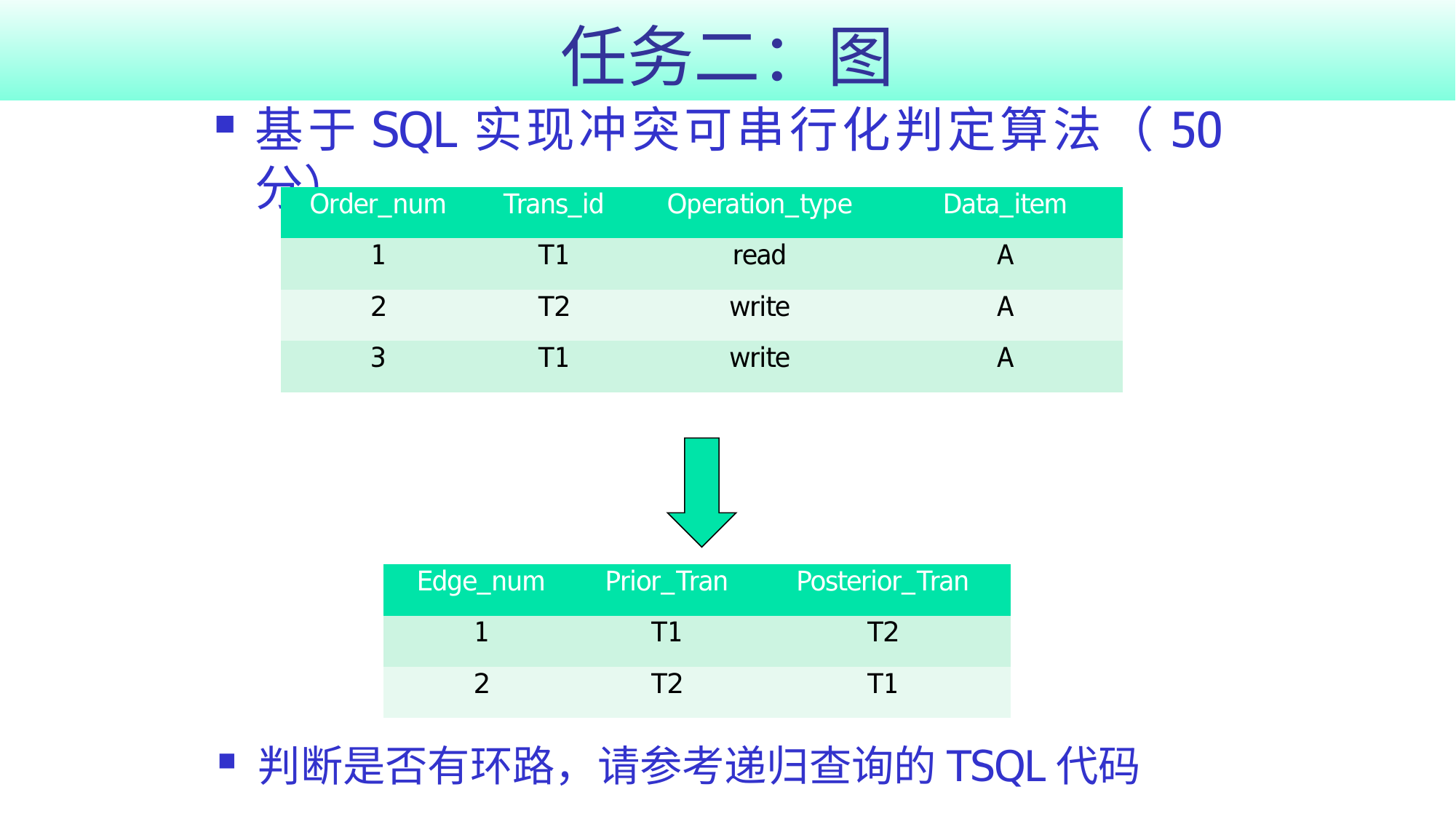

# 任务二：图
基于SQL实现冲突可串行化判定算法（50分）
| Order\_num | Trans\_id | Operation\_type | Data\_item |
| --- | --- | --- | --- |
| 1 | T1 | read | A |
| 2 | T2 | write | A |
| 3 | T1 | write | A |

| Edge\_num | Prior\_Tran | Posterior\_Tran |
| --- | --- | --- |
| 1 | T1 | T2 |
| 2 | T2 | T1 |
判断是否有环路，请参考递归查询的TSQL代码